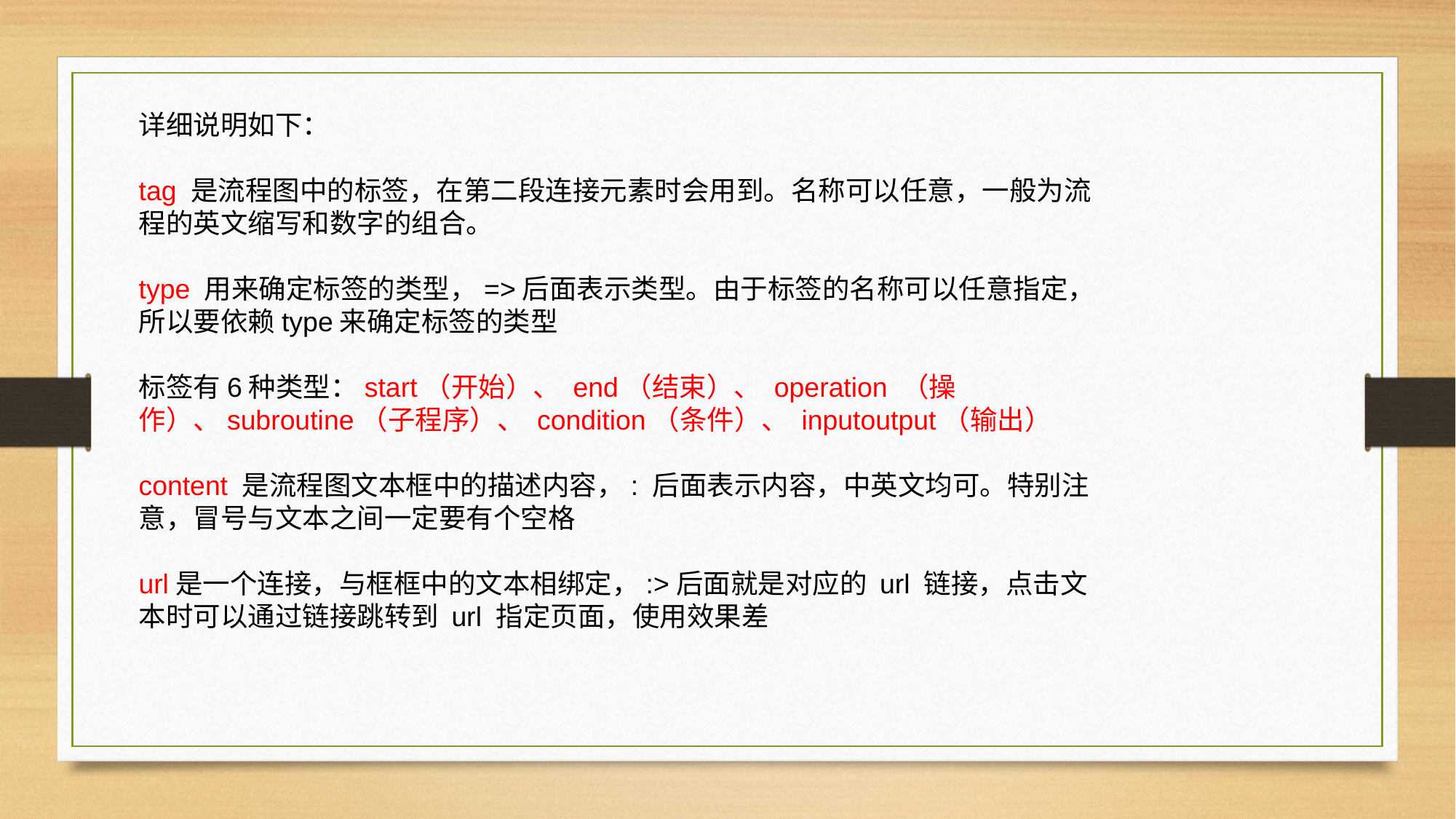

详细说明如下：

tag 是流程图中的标签，在第二段连接元素时会用到。名称可以任意，一般为流程的英文缩写和数字的组合。

type 用来确定标签的类型，=>后面表示类型。由于标签的名称可以任意指定，所以要依赖type来确定标签的类型

标签有6种类型：start（开始）、 end（结束）、 operation （操作）、subroutine（子程序）、 condition（条件）、 inputoutput（输出）

content 是流程图文本框中的描述内容，: 后面表示内容，中英文均可。特别注意，冒号与文本之间一定要有个空格

url是一个连接，与框框中的文本相绑定，:>后面就是对应的 url 链接，点击文本时可以通过链接跳转到 url 指定页面，使用效果差